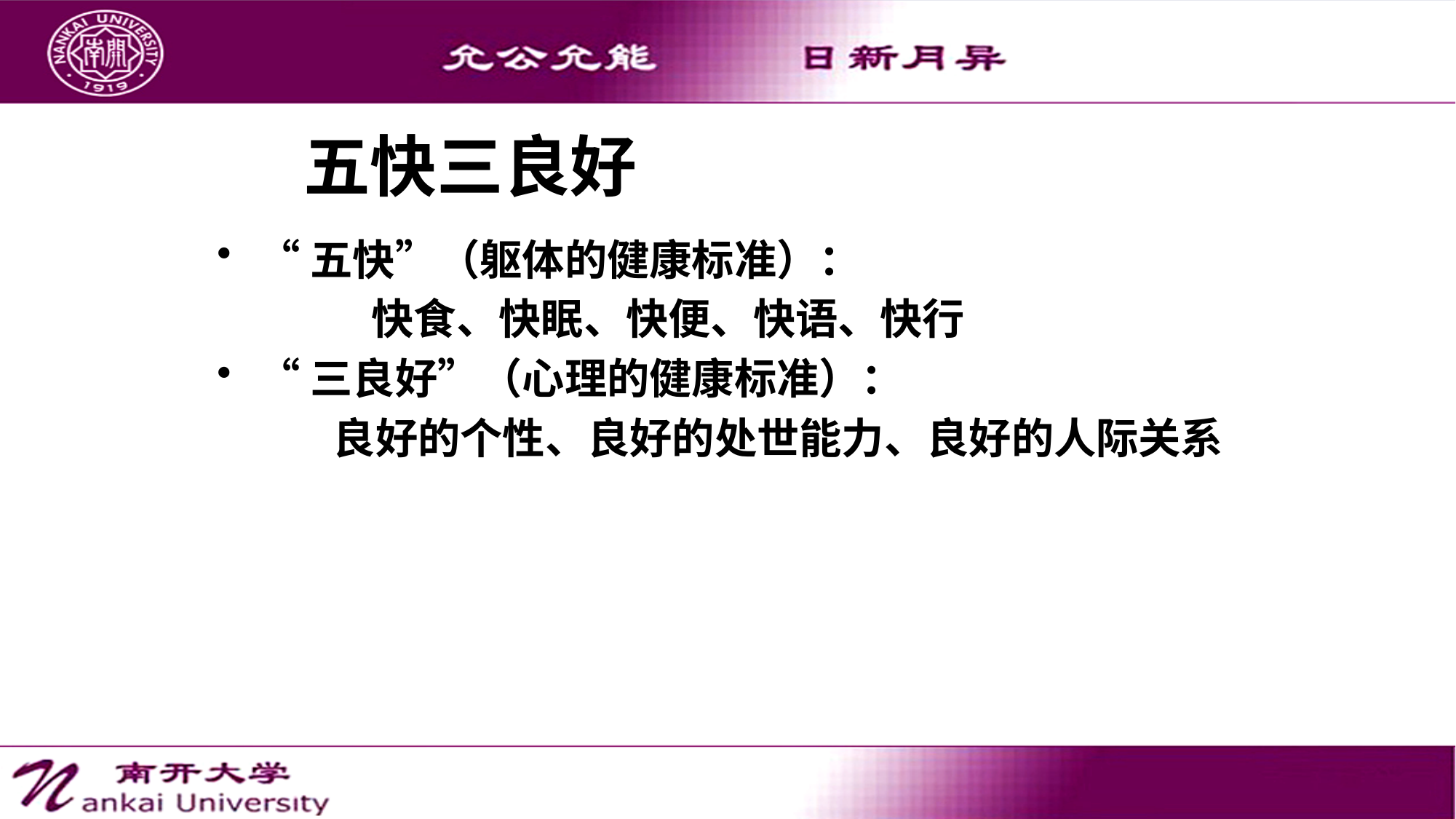

# 五快三良好
“五快”（躯体的健康标准）：
               快食、快眠、快便、快语、快行
“三良好”（心理的健康标准）：
           良好的个性、良好的处世能力、良好的人际关系